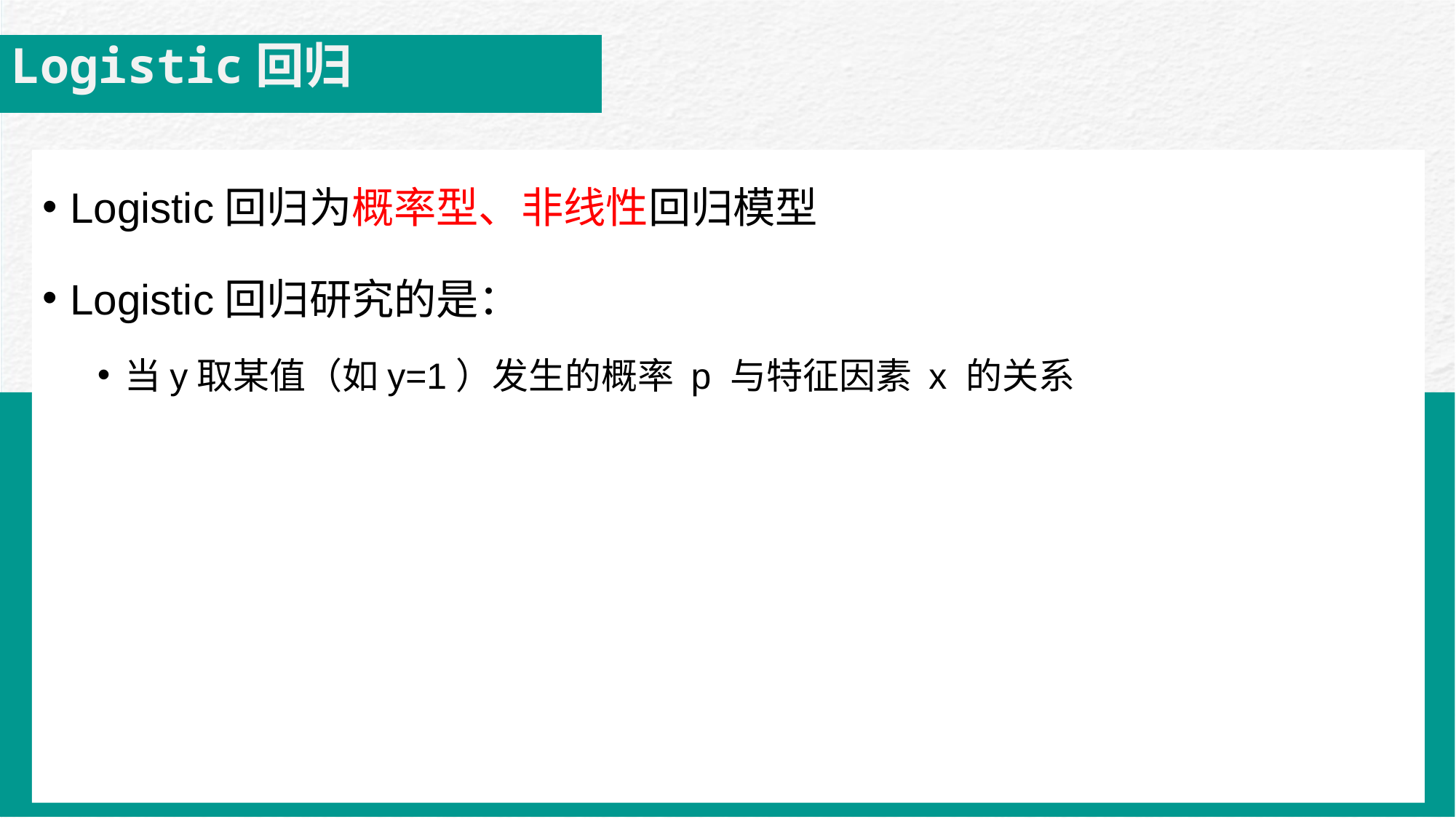

# Logistic回归
Logistic回归为概率型、非线性回归模型
Logistic回归研究的是：
当y取某值（如y=1）发生的概率 p 与特征因素 x 的关系